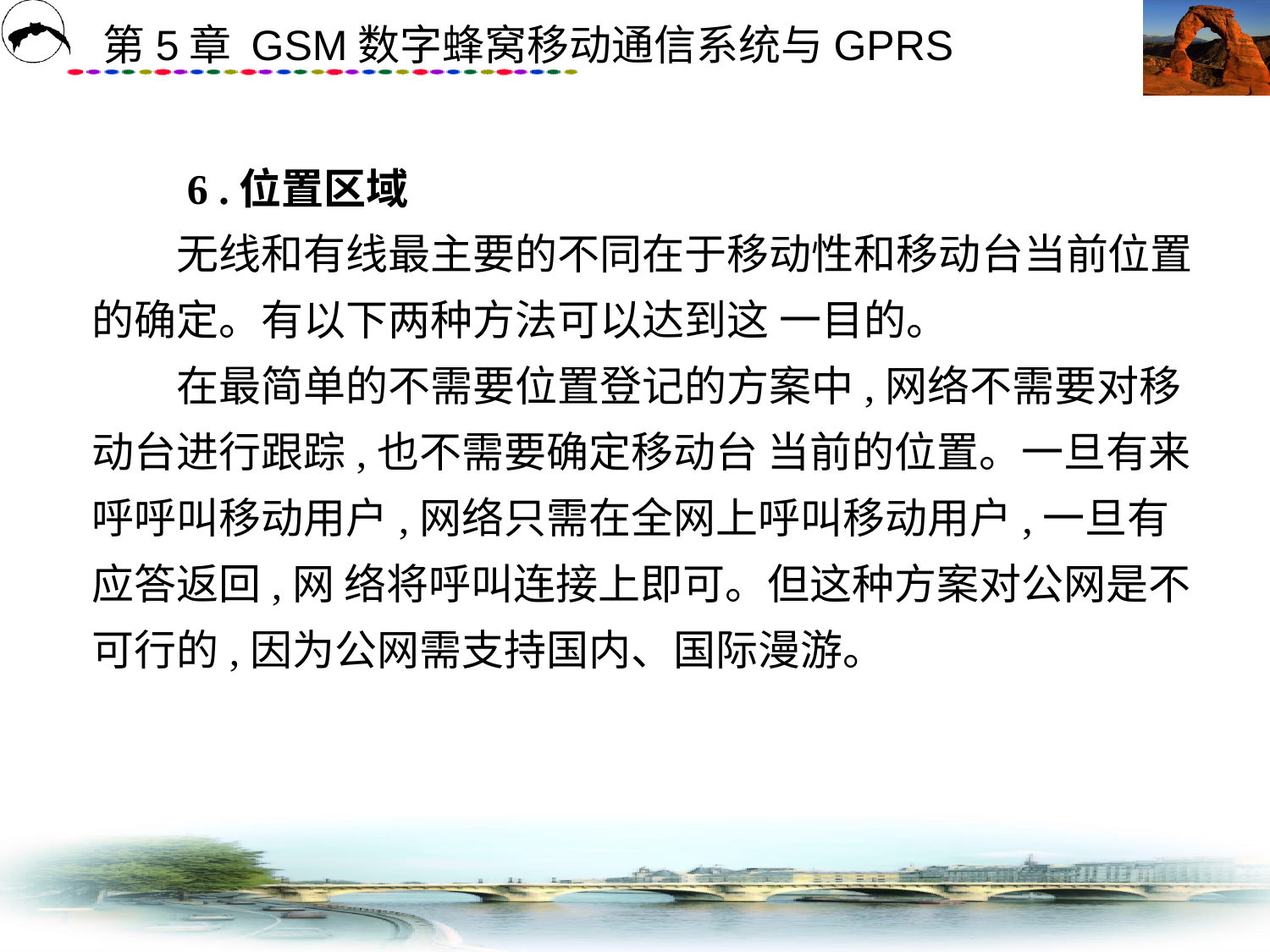

# 6 .位置区域 　　无线和有线最主要的不同在于移动性和移动台当前位置的确定。有以下两种方法可以达到这 一目的。 　　在最简单的不需要位置登记的方案中,网络不需要对移动台进行跟踪,也不需要确定移动台 当前的位置。一旦有来呼呼叫移动用户,网络只需在全网上呼叫移动用户,一旦有应答返回,网 络将呼叫连接上即可。但这种方案对公网是不可行的,因为公网需支持国内、国际漫游。